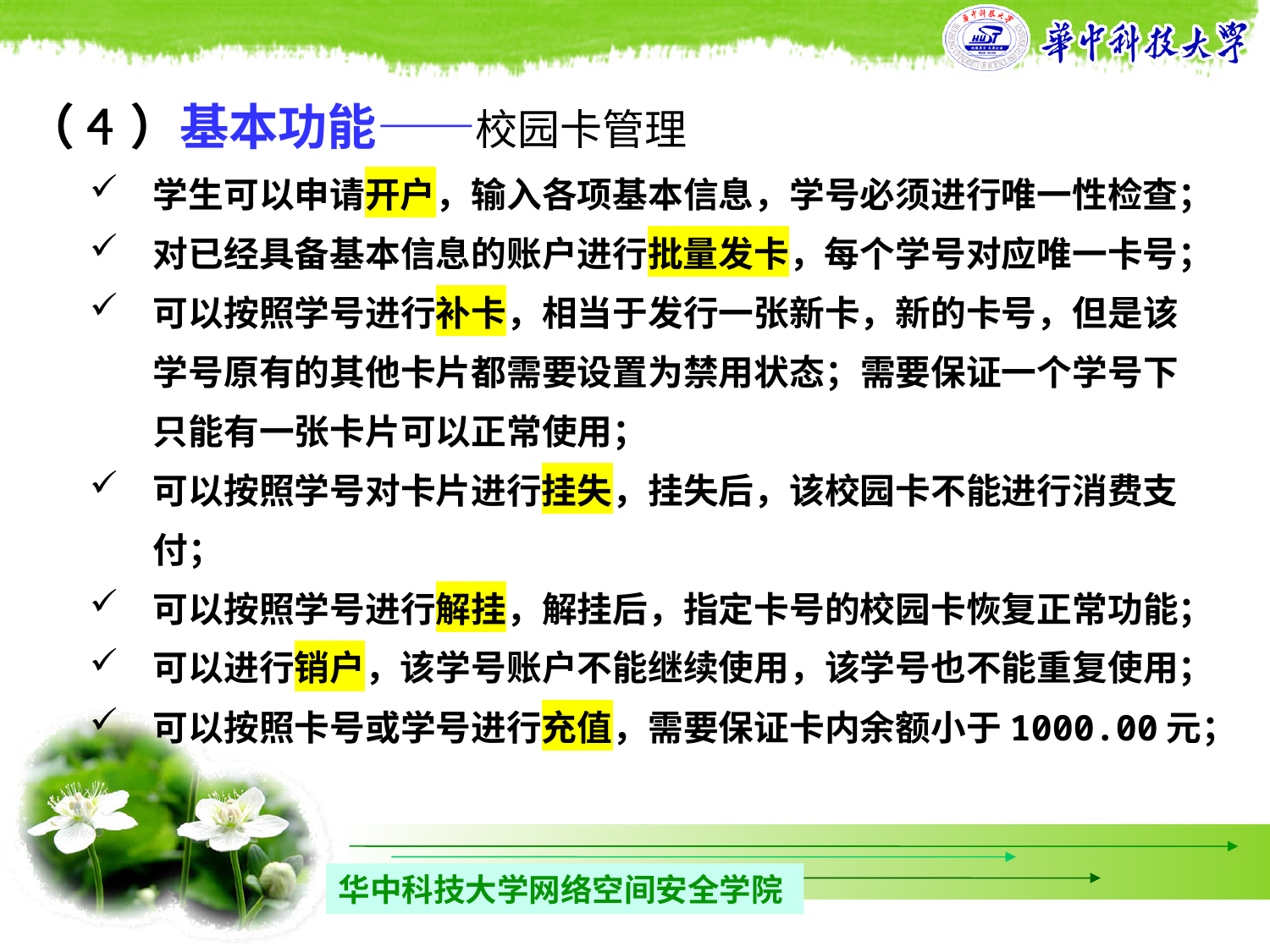

（4）基本功能——校园卡管理
学生可以申请开户，输入各项基本信息，学号必须进行唯一性检查；
对已经具备基本信息的账户进行批量发卡，每个学号对应唯一卡号；
可以按照学号进行补卡，相当于发行一张新卡，新的卡号，但是该学号原有的其他卡片都需要设置为禁用状态；需要保证一个学号下只能有一张卡片可以正常使用；
可以按照学号对卡片进行挂失，挂失后，该校园卡不能进行消费支付；
可以按照学号进行解挂，解挂后，指定卡号的校园卡恢复正常功能；
可以进行销户，该学号账户不能继续使用，该学号也不能重复使用；
可以按照卡号或学号进行充值，需要保证卡内余额小于1000.00元；
16